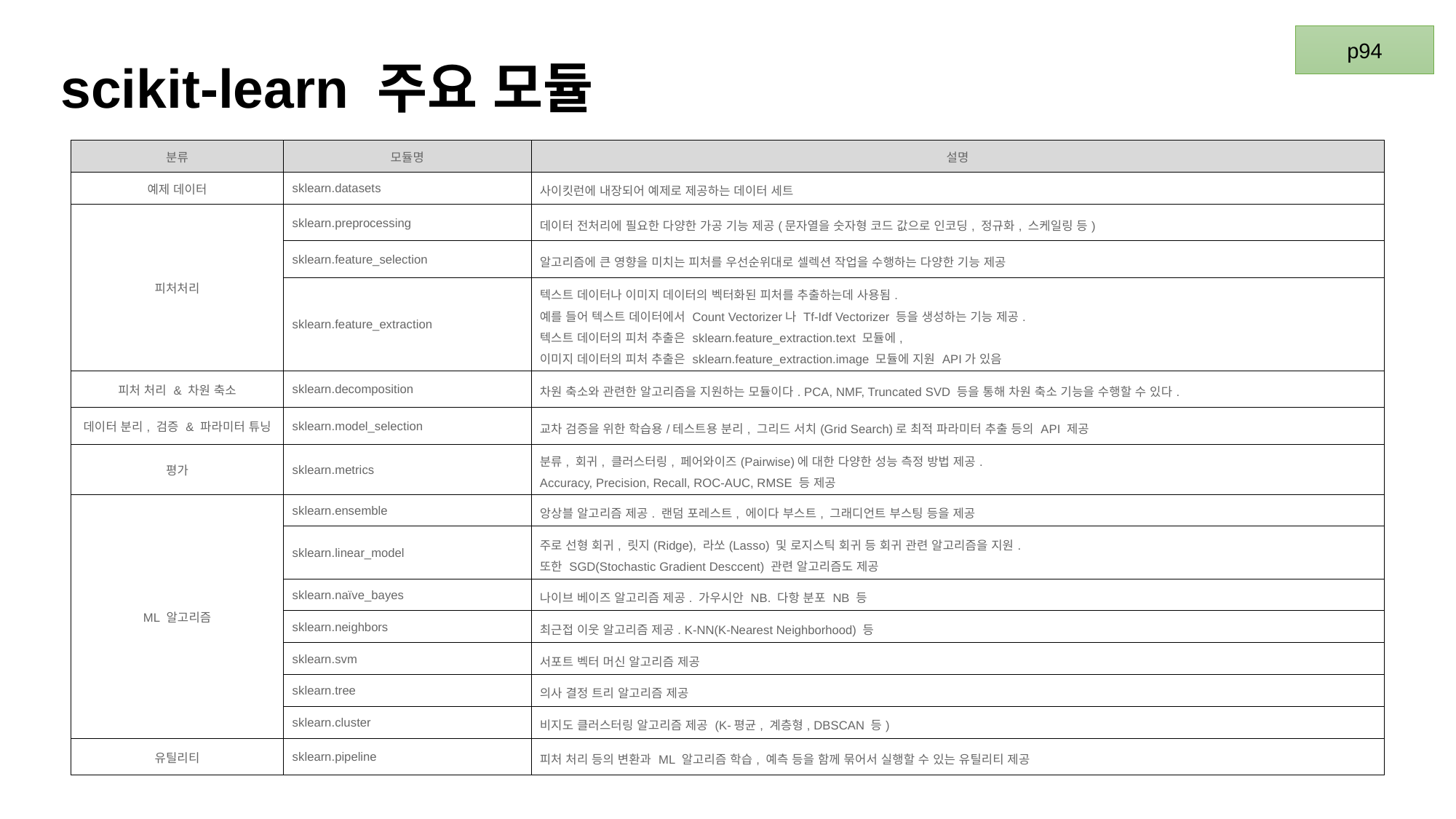

p94
# scikit-learn 주요 모듈
| 분류 | 모듈명 | 설명 |
| --- | --- | --- |
| 예제 데이터 | sklearn.datasets | 사이킷런에 내장되어 예제로 제공하는 데이터 세트 |
| 피처처리 | sklearn.preprocessing | 데이터 전처리에 필요한 다양한 가공 기능 제공(문자열을 숫자형 코드 값으로 인코딩, 정규화, 스케일링 등) |
|  | sklearn.feature\_selection | 알고리즘에 큰 영향을 미치는 피처를 우선순위대로 셀렉션 작업을 수행하는 다양한 기능 제공 |
|  | sklearn.feature\_extraction | 텍스트 데이터나 이미지 데이터의 벡터화된 피처를 추출하는데 사용됨. 예를 들어 텍스트 데이터에서 Count Vectorizer나 Tf-Idf Vectorizer 등을 생성하는 기능 제공. 텍스트 데이터의 피처 추출은 sklearn.feature\_extraction.text 모듈에, 이미지 데이터의 피처 추출은 sklearn.feature\_extraction.image 모듈에 지원 API가 있음 |
| 피처 처리 & 차원 축소 | sklearn.decomposition | 차원 축소와 관련한 알고리즘을 지원하는 모듈이다. PCA, NMF, Truncated SVD 등을 통해 차원 축소 기능을 수행할 수 있다. |
| 데이터 분리, 검증 & 파라미터 튜닝 | sklearn.model\_selection | 교차 검증을 위한 학습용/테스트용 분리, 그리드 서치(Grid Search)로 최적 파라미터 추출 등의 API 제공 |
| 평가 | sklearn.metrics | 분류, 회귀, 클러스터링, 페어와이즈(Pairwise)에 대한 다양한 성능 측정 방법 제공. Accuracy, Precision, Recall, ROC-AUC, RMSE 등 제공 |
| ML 알고리즘 | sklearn.ensemble | 앙상블 알고리즘 제공. 랜덤 포레스트, 에이다 부스트, 그래디언트 부스팅 등을 제공 |
|  | sklearn.linear\_model | 주로 선형 회귀, 릿지(Ridge), 라쏘(Lasso) 및 로지스틱 회귀 등 회귀 관련 알고리즘을 지원. 또한 SGD(Stochastic Gradient Desccent) 관련 알고리즘도 제공 |
|  | sklearn.naïve\_bayes | 나이브 베이즈 알고리즘 제공. 가우시안 NB. 다항 분포 NB 등 |
|  | sklearn.neighbors | 최근접 이웃 알고리즘 제공. K-NN(K-Nearest Neighborhood) 등 |
|  | sklearn.svm | 서포트 벡터 머신 알고리즘 제공 |
|  | sklearn.tree | 의사 결정 트리 알고리즘 제공 |
|  | sklearn.cluster | 비지도 클러스터링 알고리즘 제공 (K-평균, 계층형, DBSCAN 등) |
| 유틸리티 | sklearn.pipeline | 피처 처리 등의 변환과 ML 알고리즘 학습, 예측 등을 함께 묶어서 실행할 수 있는 유틸리티 제공 |